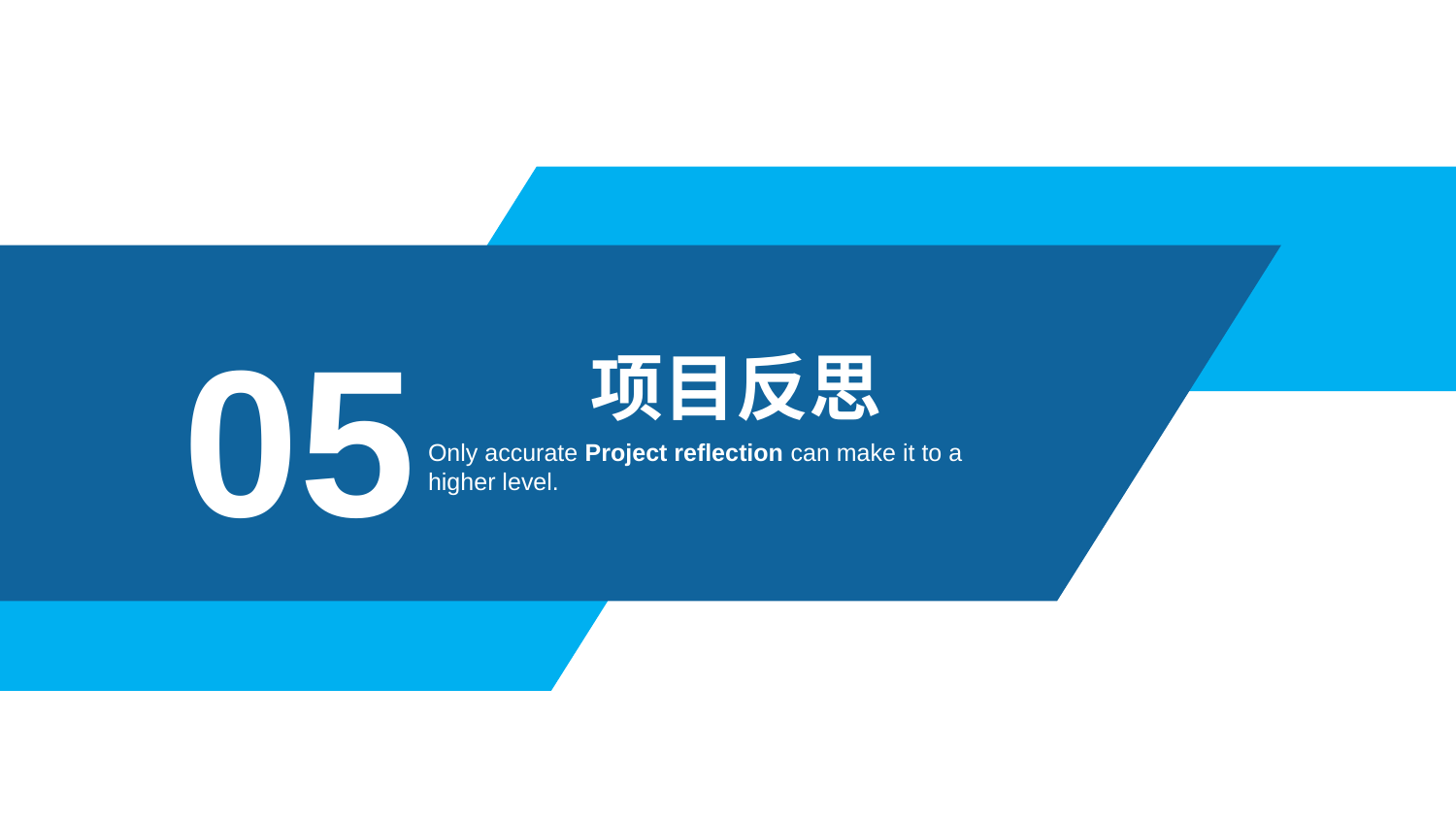

05
项目反思
Only accurate Project reflection can make it to a higher level.